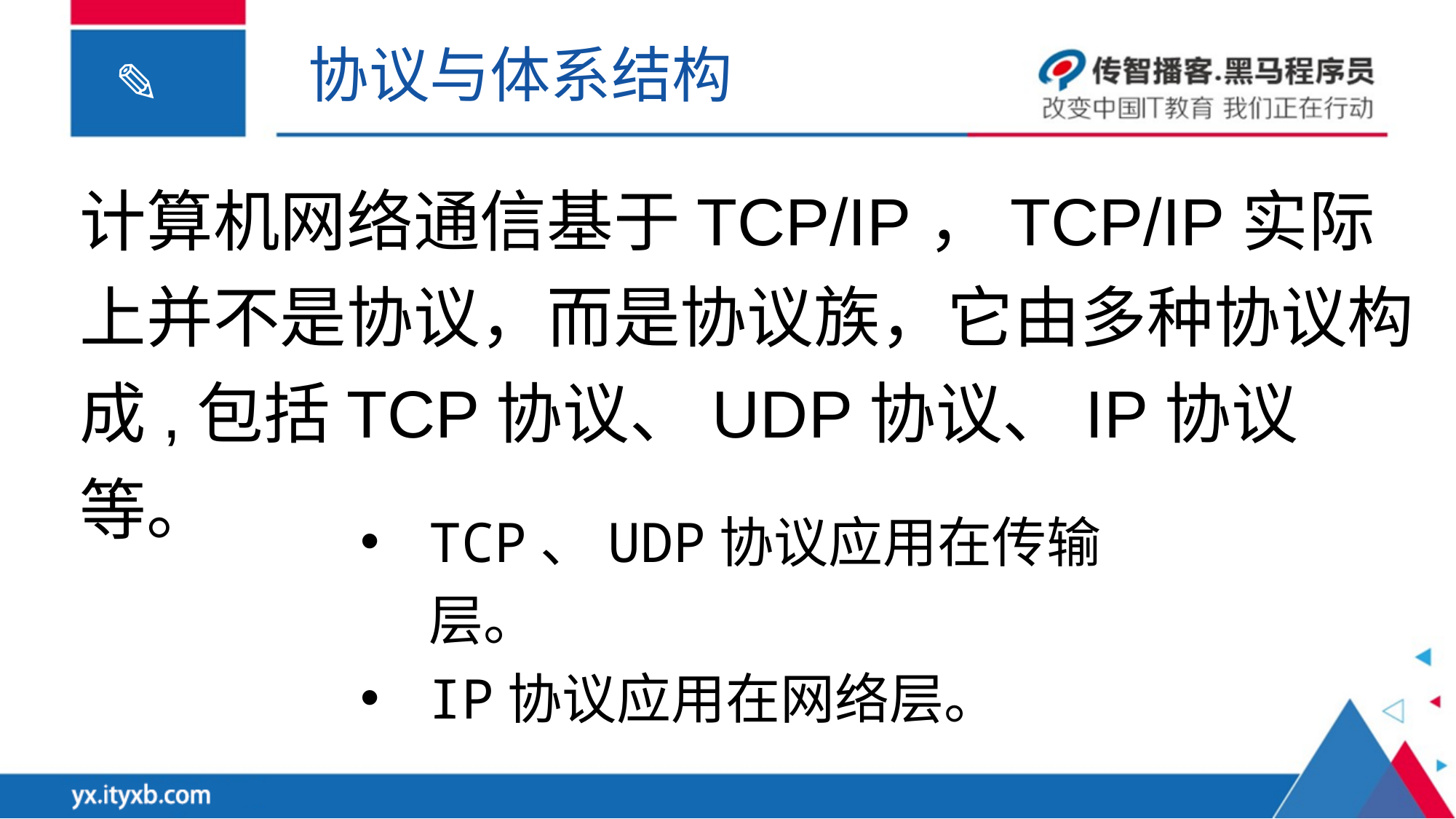

协议与体系结构
计算机网络通信基于TCP/IP，TCP/IP实际上并不是协议，而是协议族，它由多种协议构成,包括TCP协议、UDP协议、IP协议等。
TCP、UDP协议应用在传输层。
IP协议应用在网络层。